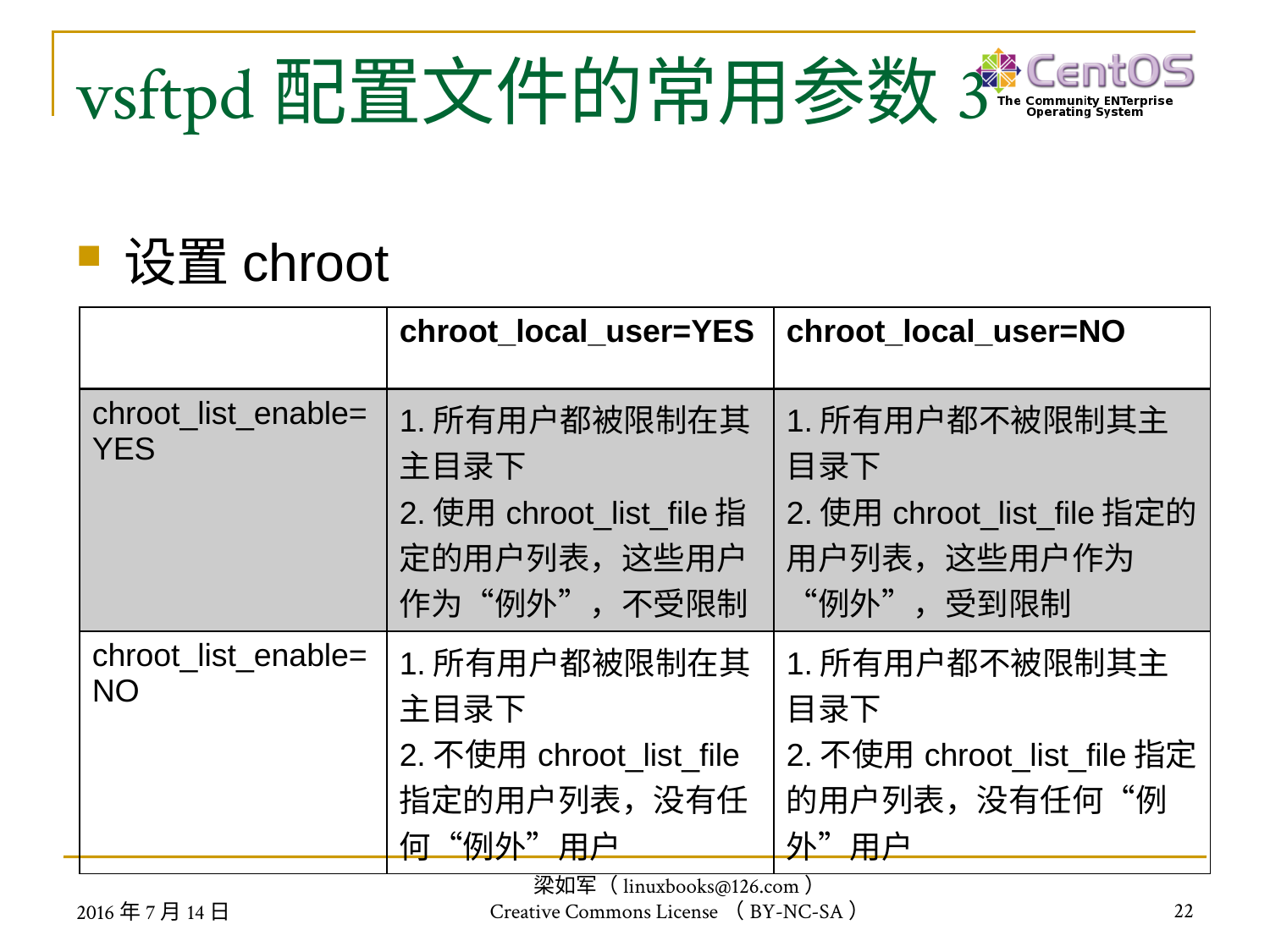

# vsftpd配置文件的常用参数3
设置chroot
|  | chroot\_local\_user=YES | chroot\_local\_user=NO |
| --- | --- | --- |
| chroot\_list\_enable=YES | 1.所有用户都被限制在其主目录下 2.使用chroot\_list\_file指定的用户列表，这些用户作为“例外”，不受限制 | 1.所有用户都不被限制其主目录下 2.使用chroot\_list\_file指定的用户列表，这些用户作为“例外”，受到限制 |
| chroot\_list\_enable=NO | 1.所有用户都被限制在其主目录下 2.不使用chroot\_list\_file指定的用户列表，没有任何“例外”用户 | 1.所有用户都不被限制其主目录下 2.不使用chroot\_list\_file指定的用户列表，没有任何“例外”用户 |
梁如军（linuxbooks@126.com）
Creative Commons License（BY-NC-SA）
2016年7月14日
22